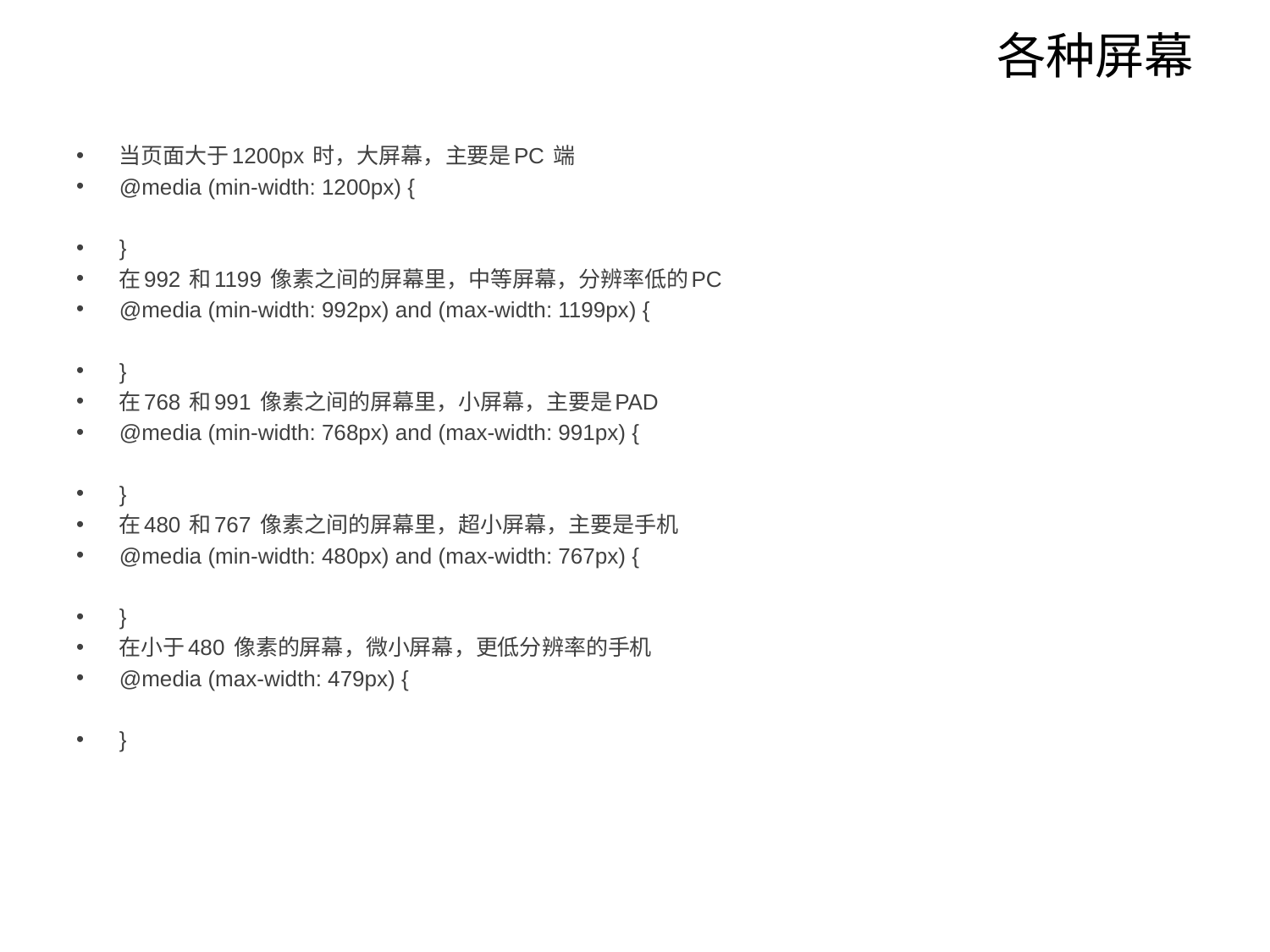

# 各种屏幕
当页面大于1200px 时，大屏幕，主要是PC 端
@media (min-width: 1200px) {

}
在992 和1199 像素之间的屏幕里，中等屏幕，分辨率低的PC
@media (min-width: 992px) and (max-width: 1199px) {

}
在768 和991 像素之间的屏幕里，小屏幕，主要是PAD
@media (min-width: 768px) and (max-width: 991px) {

}
在480 和767 像素之间的屏幕里，超小屏幕，主要是手机
@media (min-width: 480px) and (max-width: 767px) {

}
在小于480 像素的屏幕，微小屏幕，更低分辨率的手机
@media (max-width: 479px) {

}